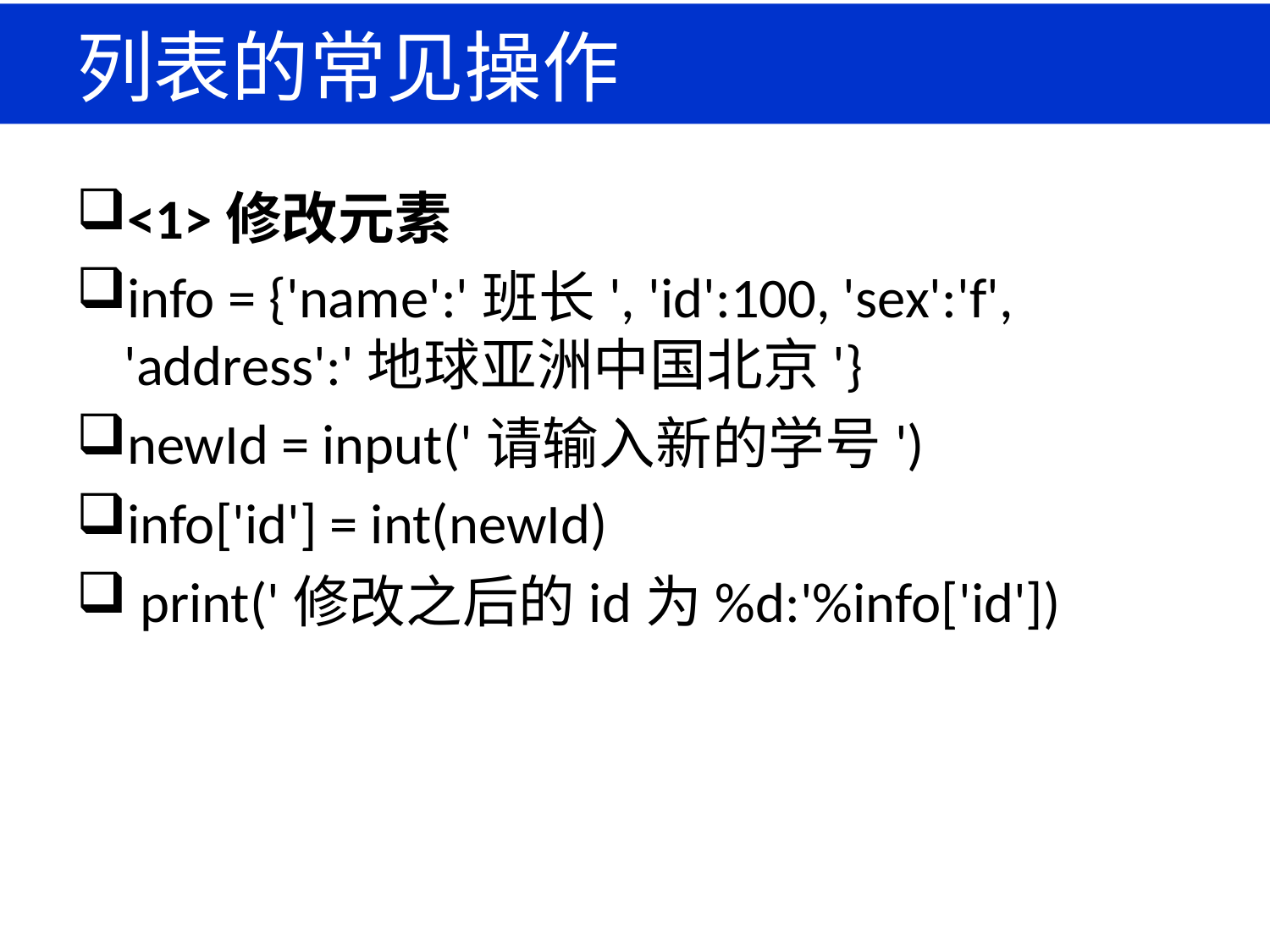

# 列表的常见操作
<1>修改元素
info = {'name':'班长', 'id':100, 'sex':'f', 'address':'地球亚洲中国北京'}
newId = input('请输入新的学号')
info['id'] = int(newId)
 print('修改之后的id为%d:'%info['id'])